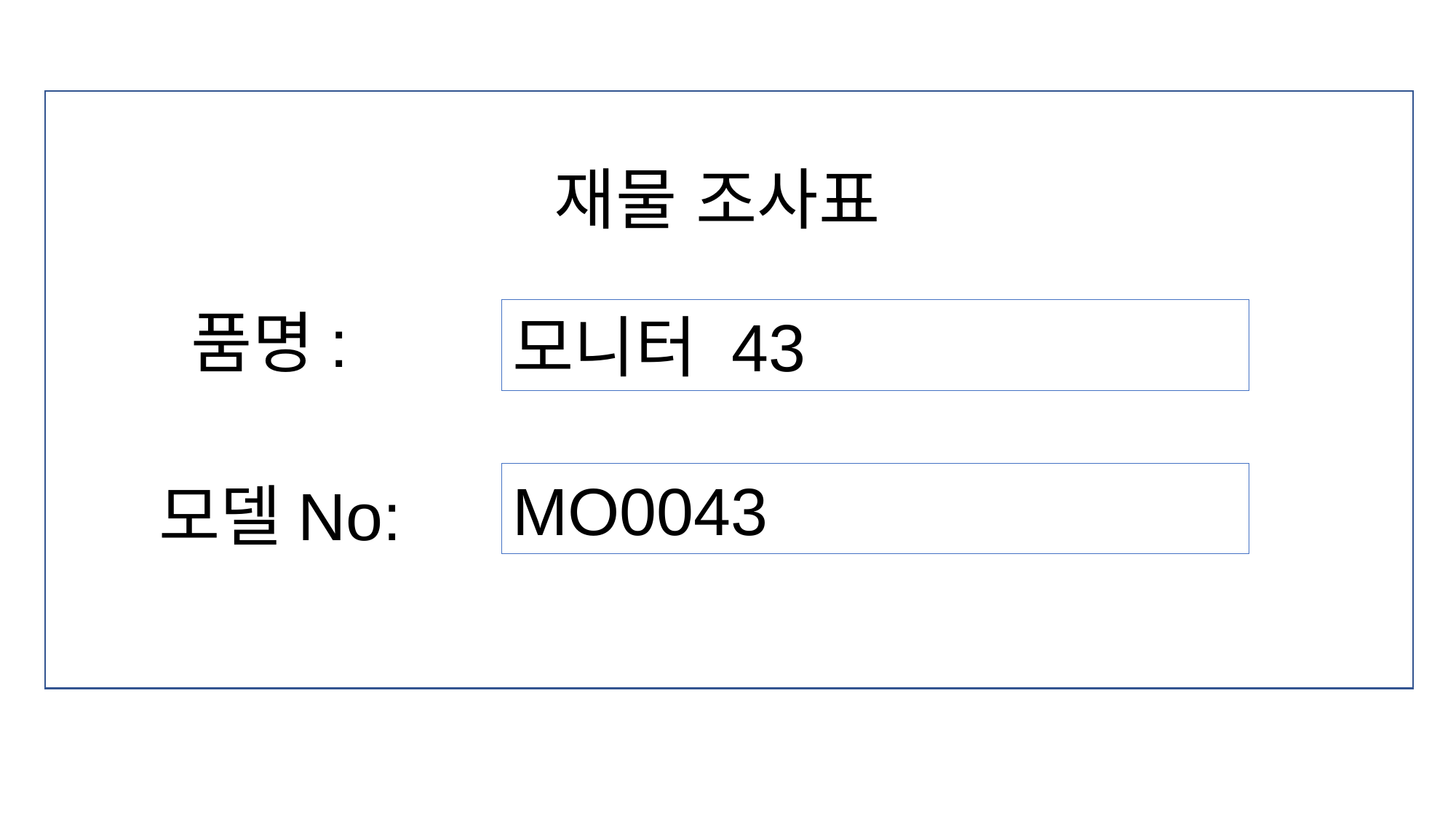

재물 조사표
품명:
모니터 43
MO0043
모델No: